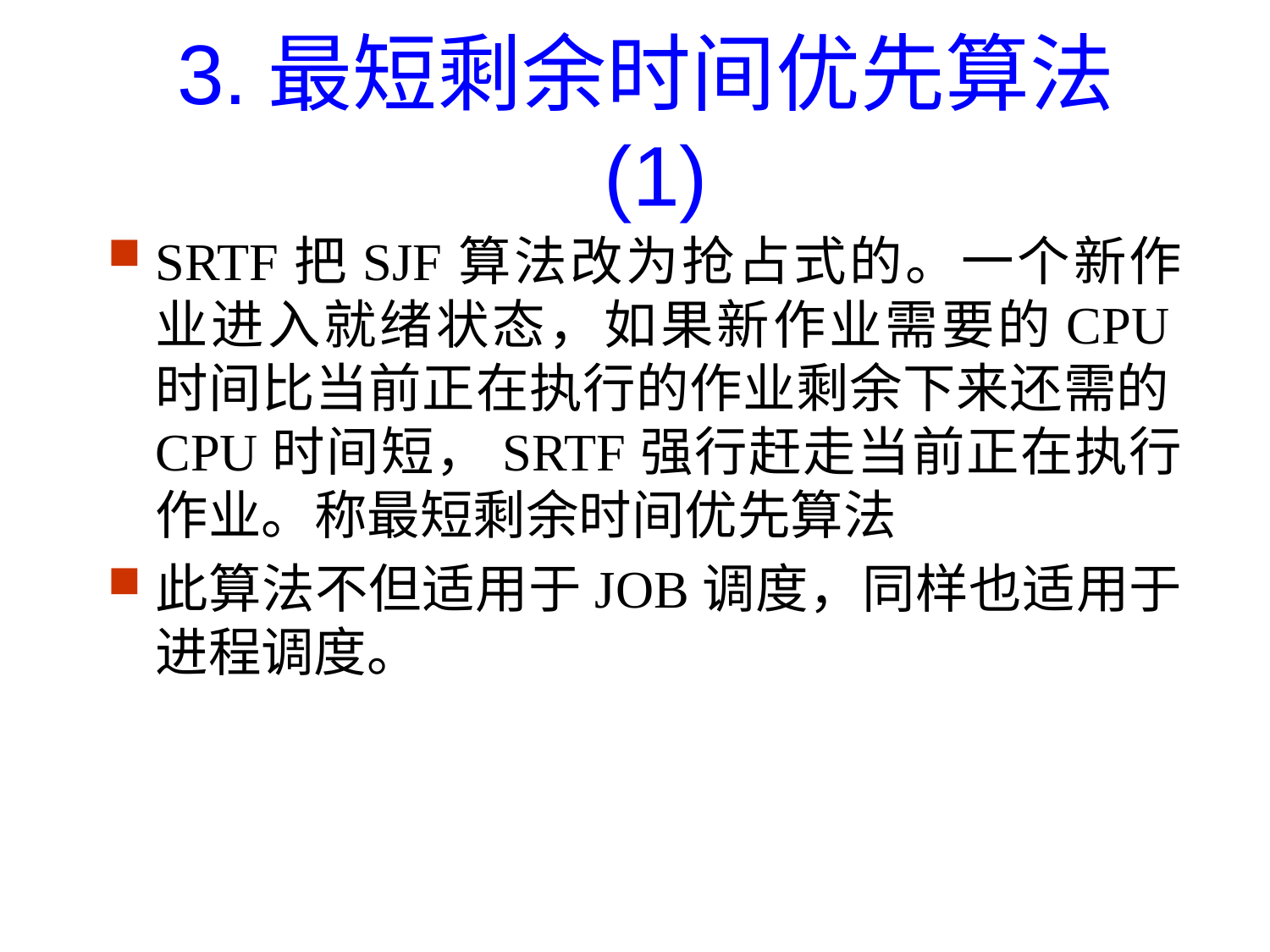

3.最短剩余时间优先算法(1)
SRTF把SJF算法改为抢占式的。一个新作业进入就绪状态，如果新作业需要的CPU时间比当前正在执行的作业剩余下来还需的CPU时间短，SRTF强行赶走当前正在执行作业。称最短剩余时间优先算法
此算法不但适用于JOB调度，同样也适用于进程调度。